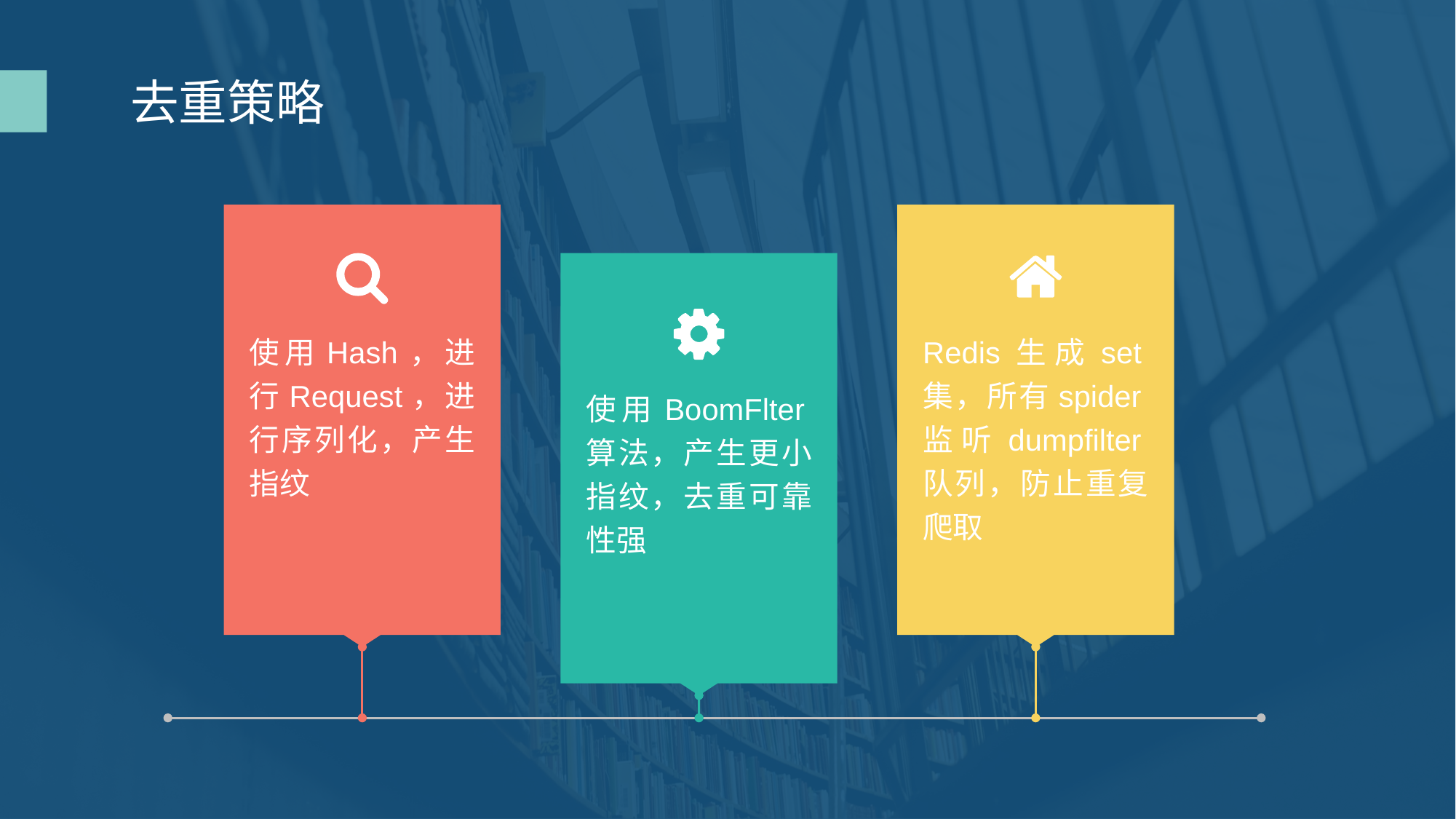

去重策略

使用Hash，进行Request，进行序列化，产生指纹
Redis生成set集，所有spider监听dumpfilter队列，防止重复爬取
使用BoomFlter算法，产生更小指纹，去重可靠性强